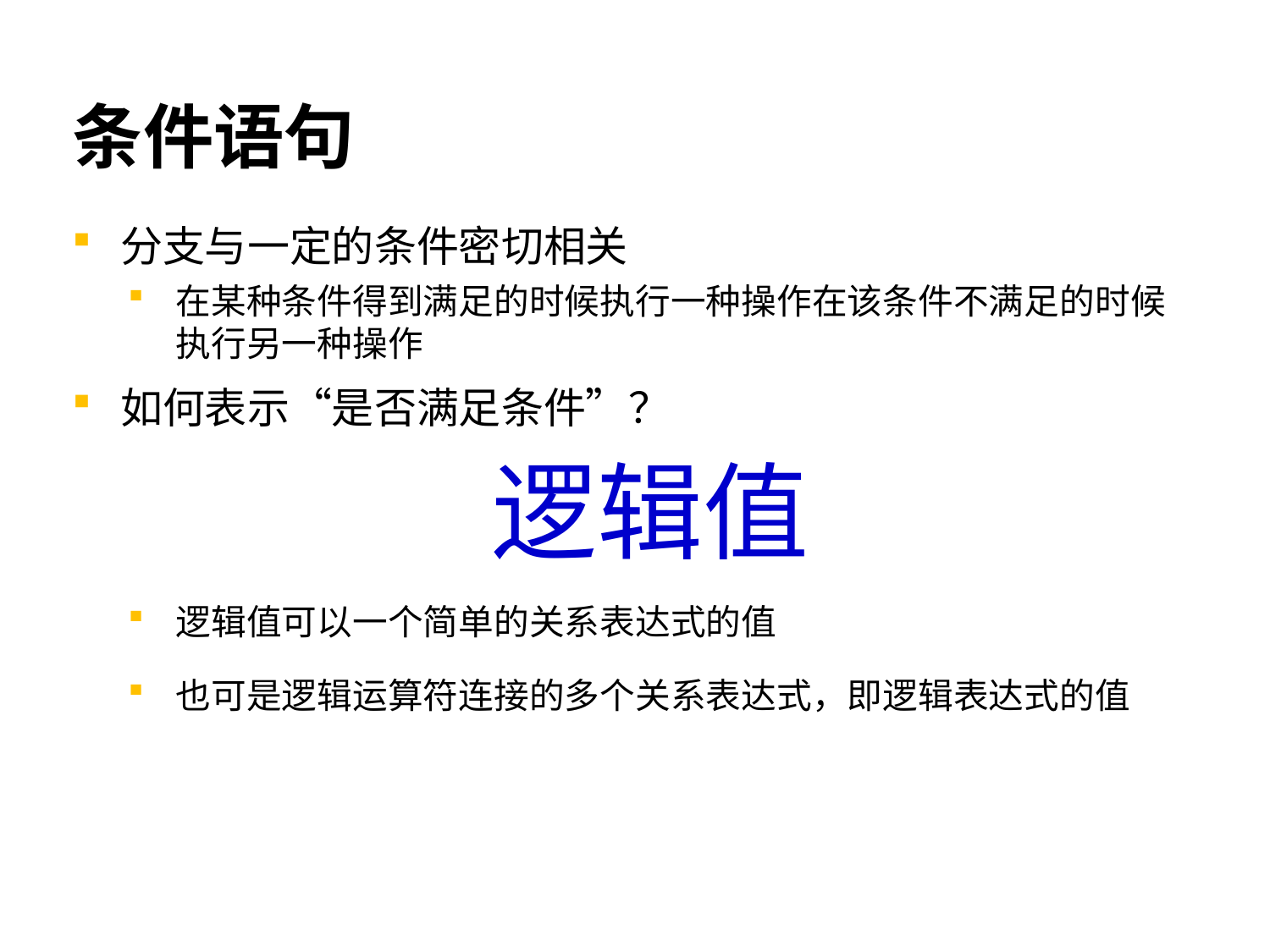

# 条件语句
分支与一定的条件密切相关
在某种条件得到满足的时候执行一种操作在该条件不满足的时候执行另一种操作
如何表示“是否满足条件”？

逻辑值可以一个简单的关系表达式的值
也可是逻辑运算符连接的多个关系表达式，即逻辑表达式的值
逻辑值